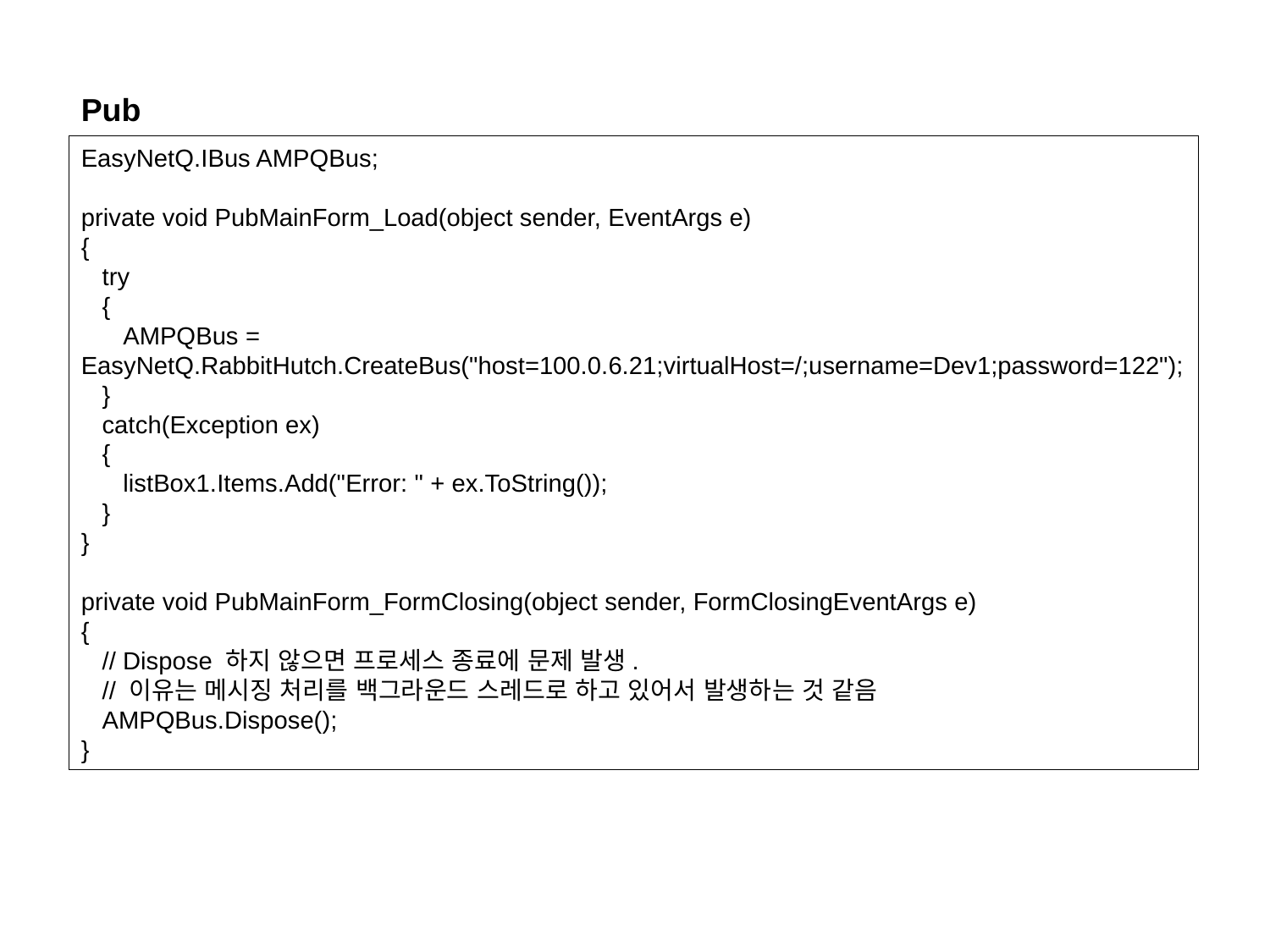

Pub
EasyNetQ.IBus AMPQBus;

private void PubMainForm_Load(object sender, EventArgs e)
{
   try
   {
      AMPQBus = EasyNetQ.RabbitHutch.CreateBus("host=100.0.6.21;virtualHost=/;username=Dev1;password=122");
   }
   catch(Exception ex)
   {
      listBox1.Items.Add("Error: " + ex.ToString());
   }
}

private void PubMainForm_FormClosing(object sender, FormClosingEventArgs e)
{
   // Dispose 하지 않으면 프로세스 종료에 문제 발생.
   // 이유는 메시징 처리를 백그라운드 스레드로 하고 있어서 발생하는 것 같음
   AMPQBus.Dispose();
}